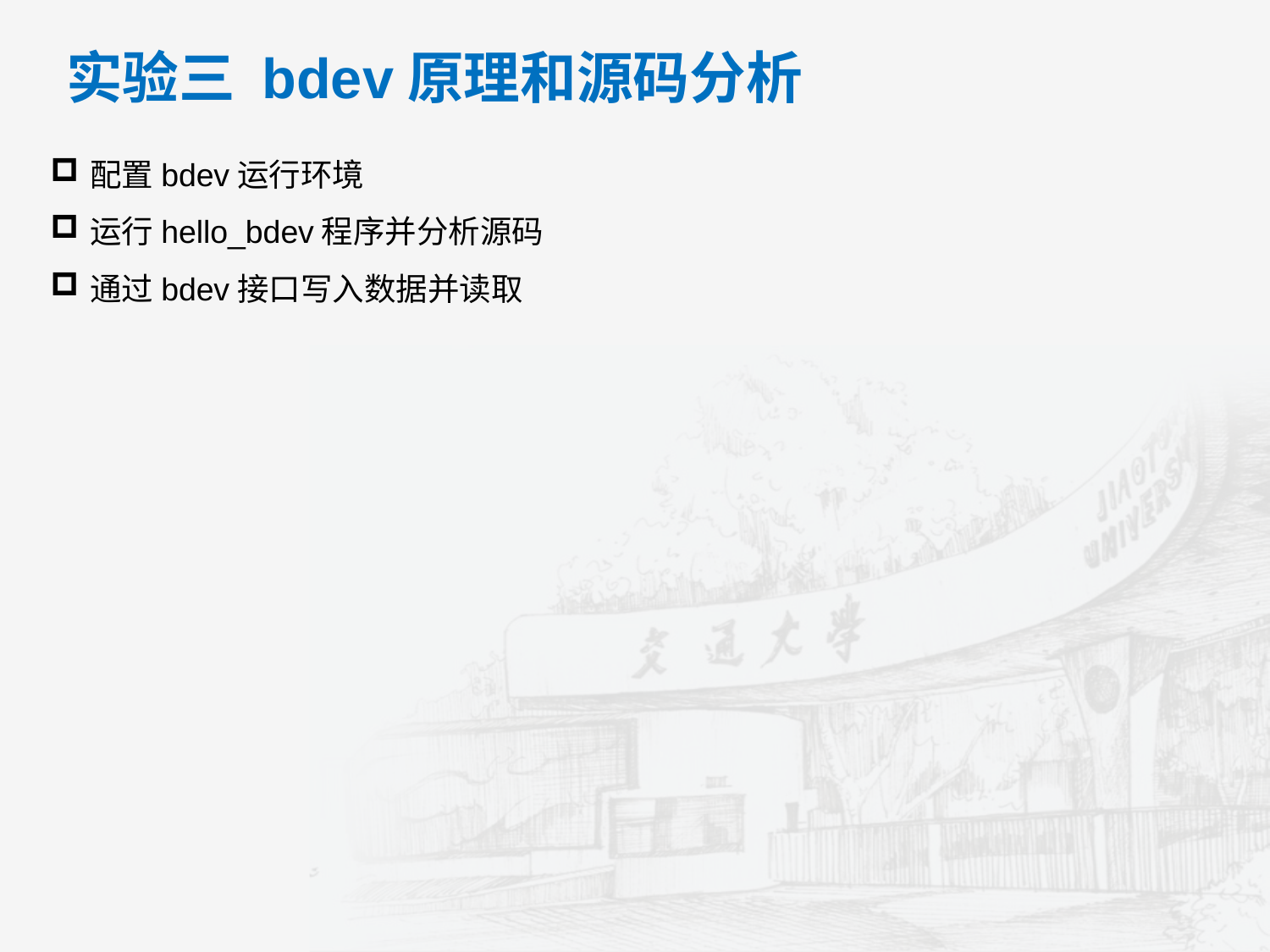

实验三 bdev原理和源码分析
配置bdev运行环境
运行hello_bdev程序并分析源码
通过bdev接口写入数据并读取